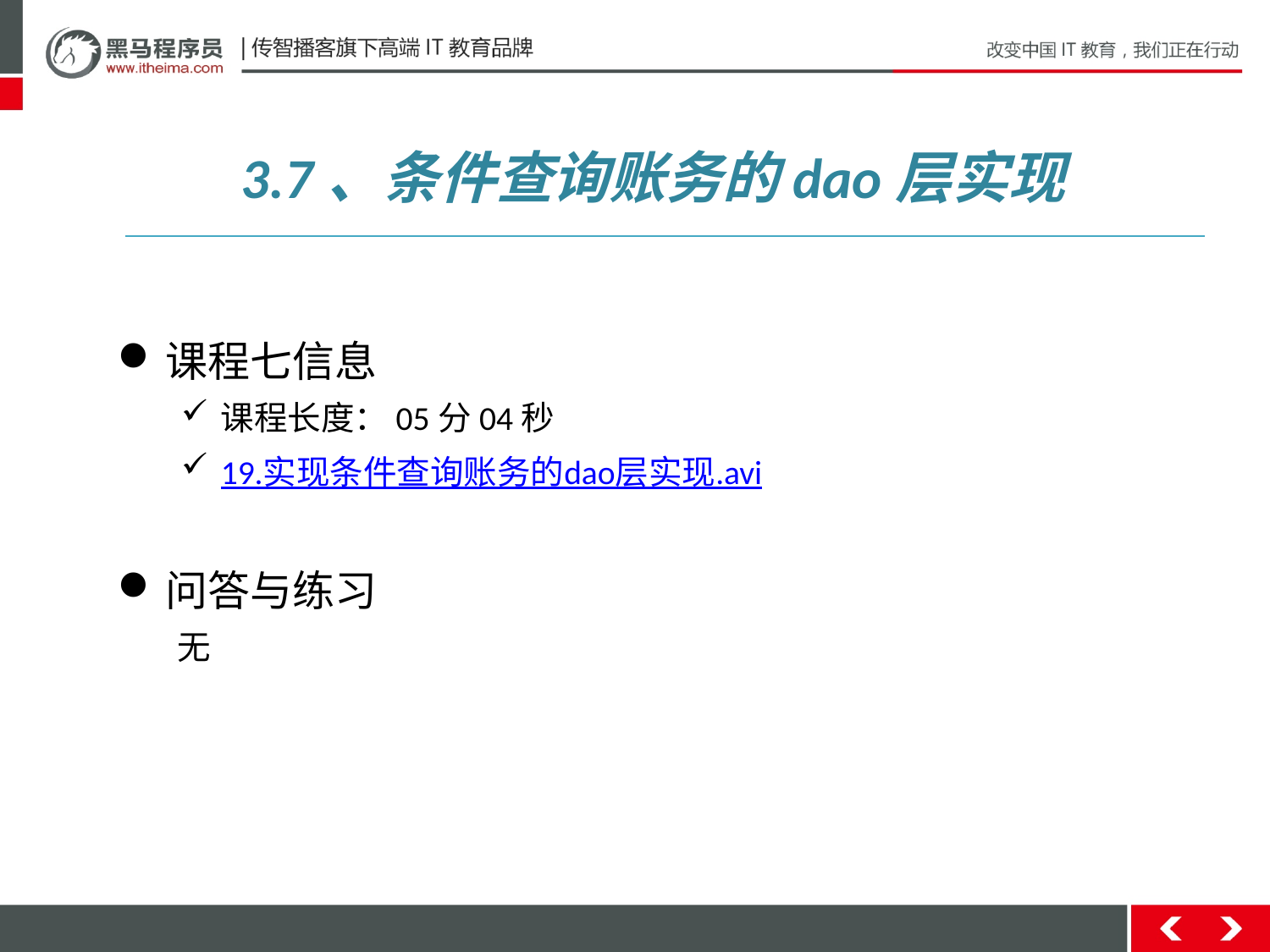

3.7、条件查询账务的dao层实现

课程七信息
课程长度：05分04秒
19.实现条件查询账务的dao层实现.avi

问答与练习
       无